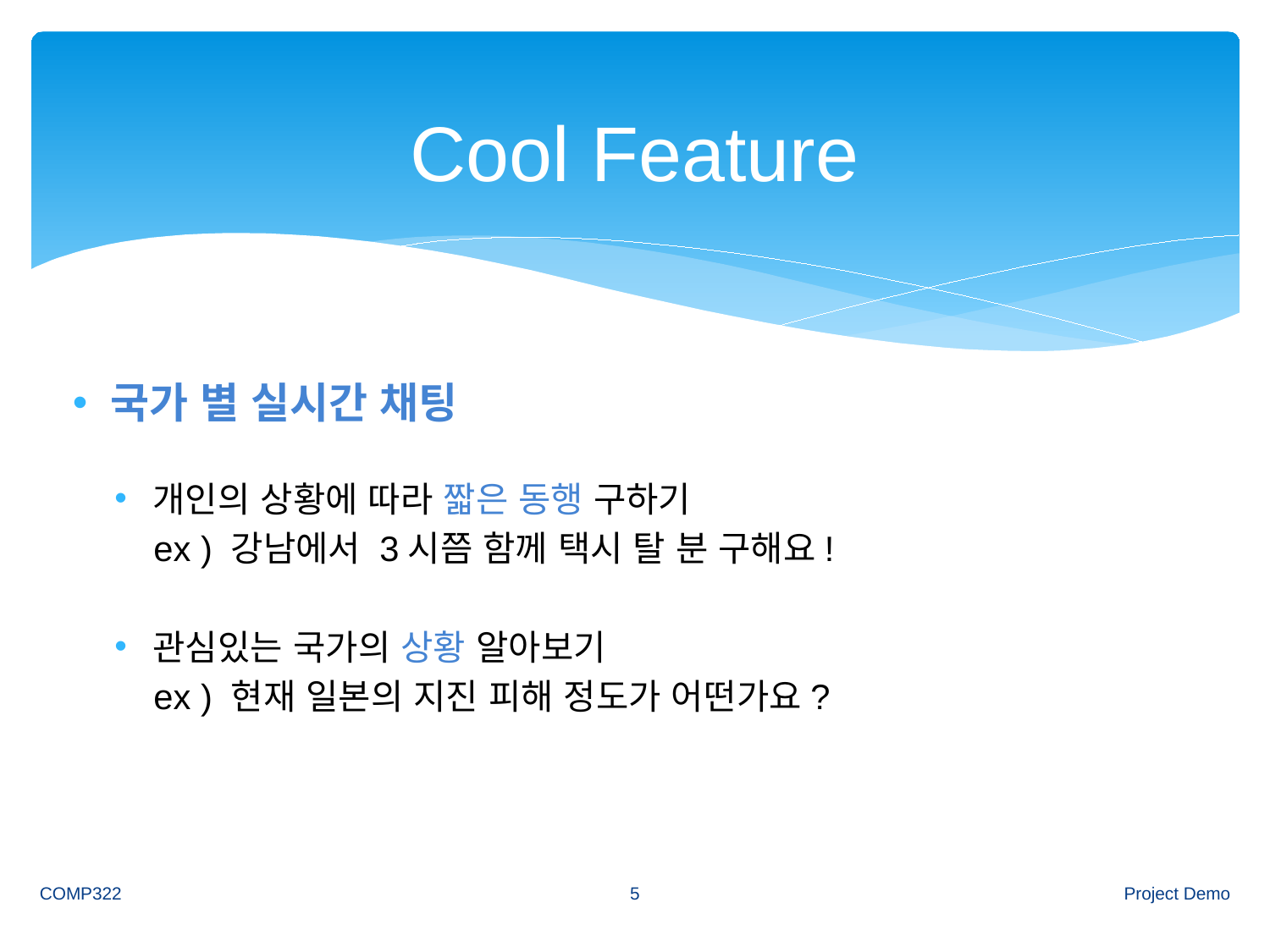

Cool Feature
국가 별 실시간 채팅
개인의 상황에 따라 짧은 동행 구하기
    ex ) 강남에서 3시쯤 함께 택시 탈 분 구해요!

관심있는 국가의 상황 알아보기
    ex ) 현재 일본의 지진 피해 정도가 어떤가요?
5
COMP322
Project Demo